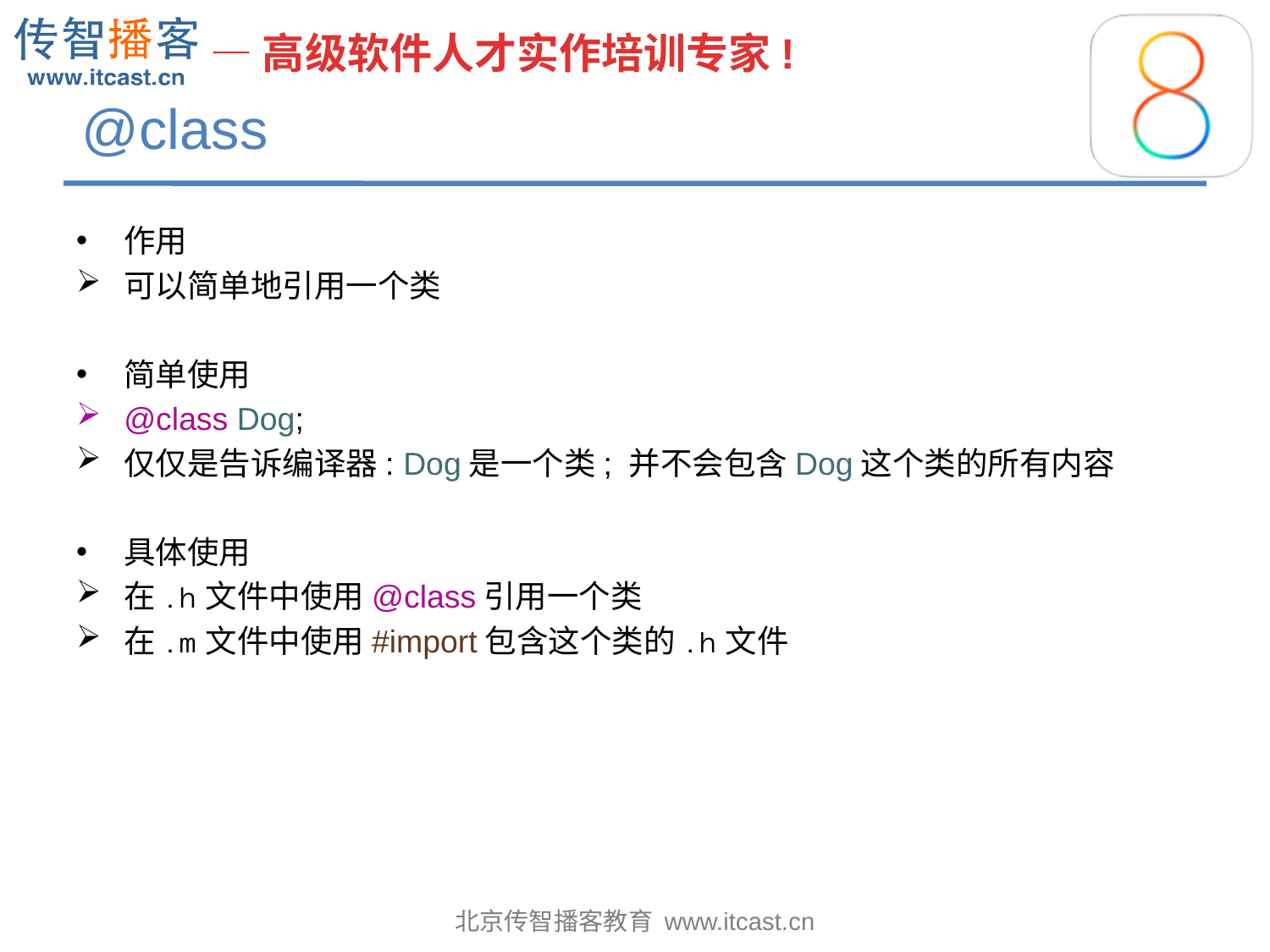

# @class
作用
可以简单地引用一个类

简单使用
@class Dog;
仅仅是告诉编译器: Dog是一个类; 并不会包含Dog这个类的所有内容

具体使用
在.h文件中使用@class引用一个类
在.m文件中使用#import包含这个类的.h文件